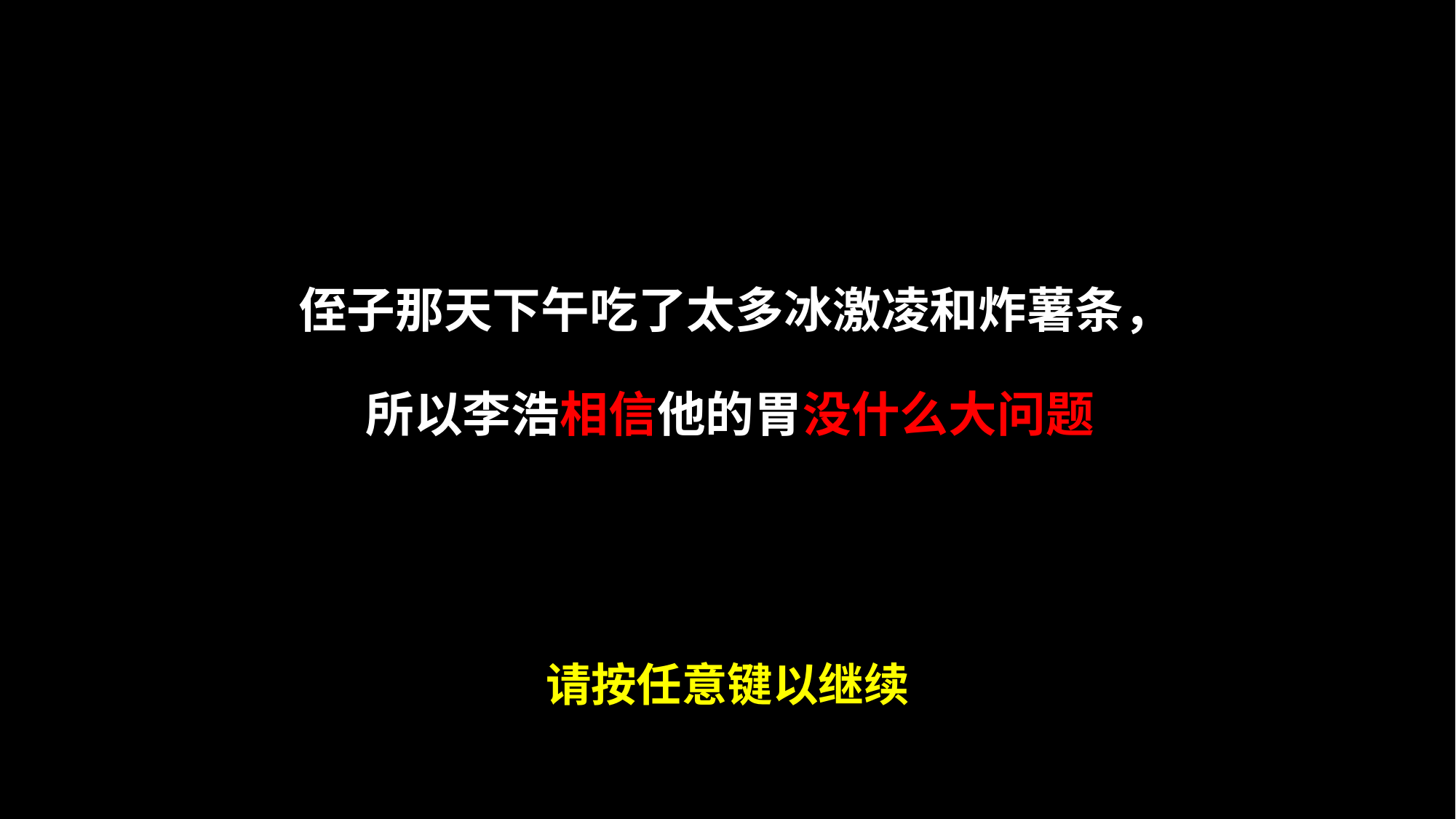

# 侄子那天下午吃了太多冰激凌和炸薯条， 所以李浩相信他的胃没什么大问题
请按任意键以继续